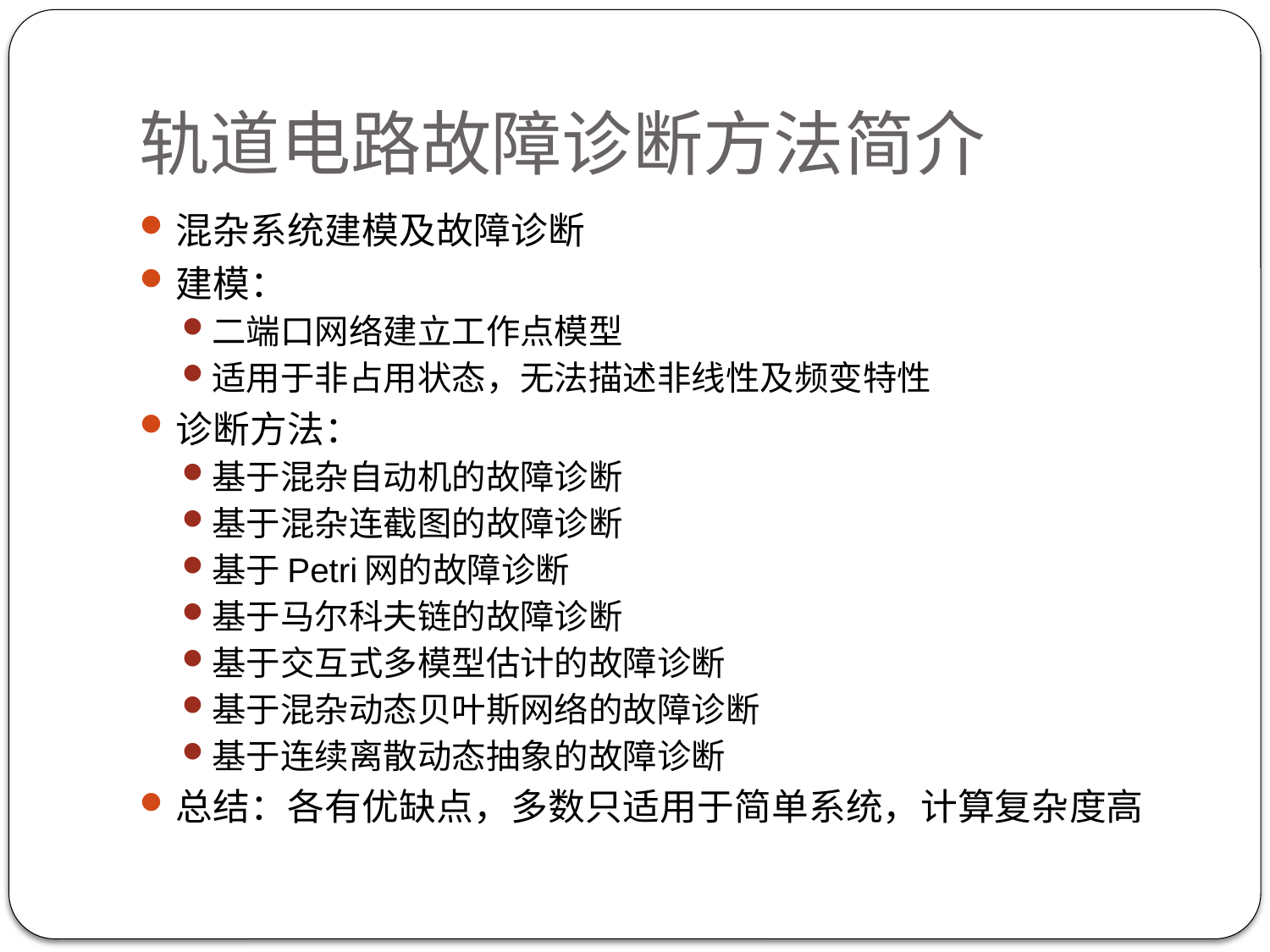

# 轨道电路故障诊断方法简介
混杂系统建模及故障诊断
建模：
二端口网络建立工作点模型
适用于非占用状态，无法描述非线性及频变特性
诊断方法：
基于混杂自动机的故障诊断
基于混杂连截图的故障诊断
基于Petri网的故障诊断
基于马尔科夫链的故障诊断
基于交互式多模型估计的故障诊断
基于混杂动态贝叶斯网络的故障诊断
基于连续离散动态抽象的故障诊断
总结：各有优缺点，多数只适用于简单系统，计算复杂度高